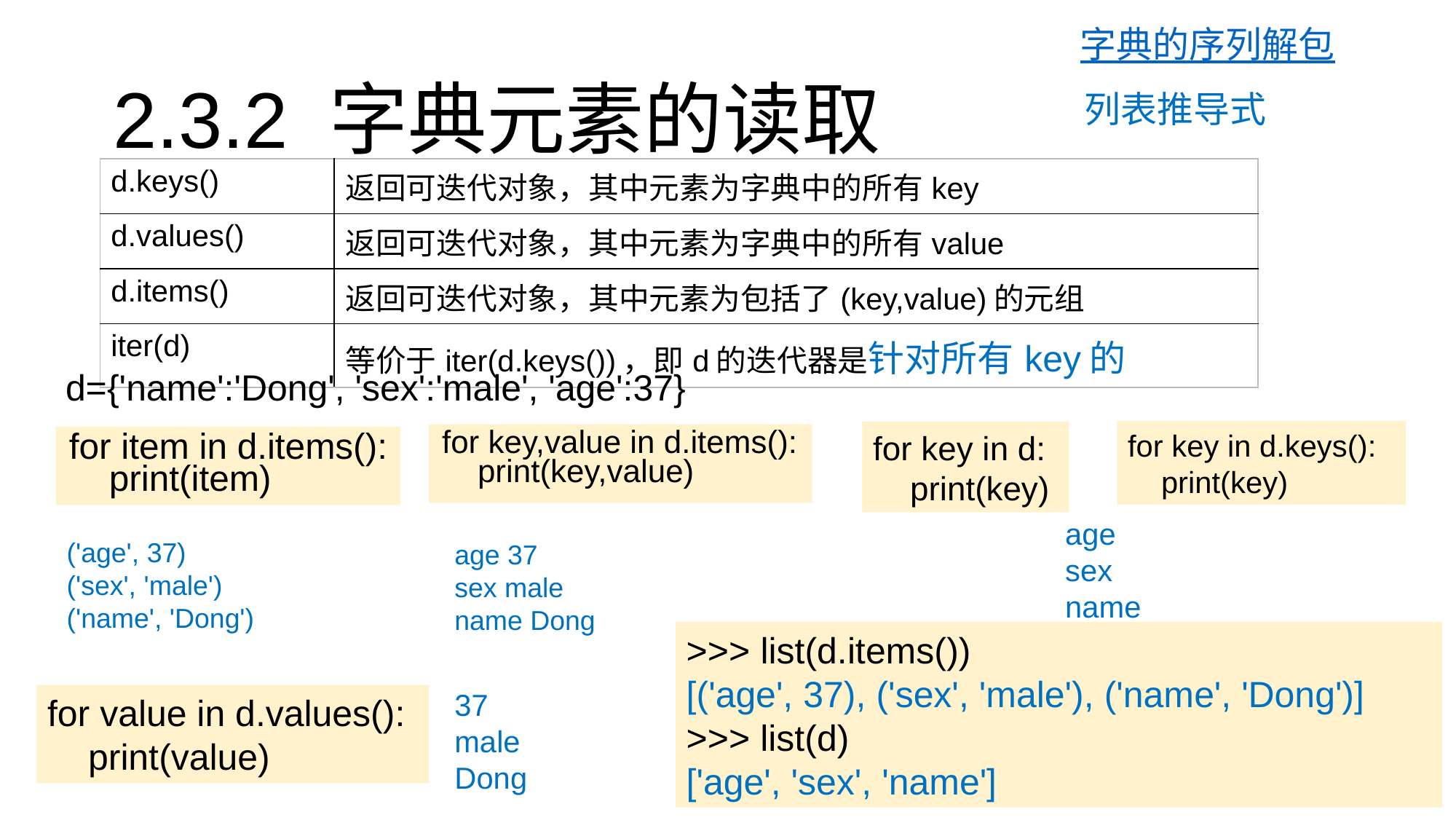

字典的序列解包
# 2.3.2 字典元素的读取
列表推导式
| d.keys() | 返回可迭代对象，其中元素为字典中的所有key |
| --- | --- |
| d.values() | 返回可迭代对象，其中元素为字典中的所有value |
| d.items() | 返回可迭代对象，其中元素为包括了(key,value)的元组 |
| iter(d) | 等价于iter(d.keys())，即d的迭代器是针对所有key的 |
d={'name':'Dong', 'sex':'male', 'age':37}

for key in d.keys():
    print(key)
for key in d:
    print(key)
for key,value in d.items():
    print(key,value)

for item in d.items():
    print(item)

age
sex
name
('age', 37)
('sex', 'male')
('name', 'Dong')
age 37
sex male
name Dong
>>> list(d.items())
[('age', 37), ('sex', 'male'), ('name', 'Dong')]
>>> list(d)
['age', 'sex', 'name']
37
male
Dong
for value in d.values():
    print(value)